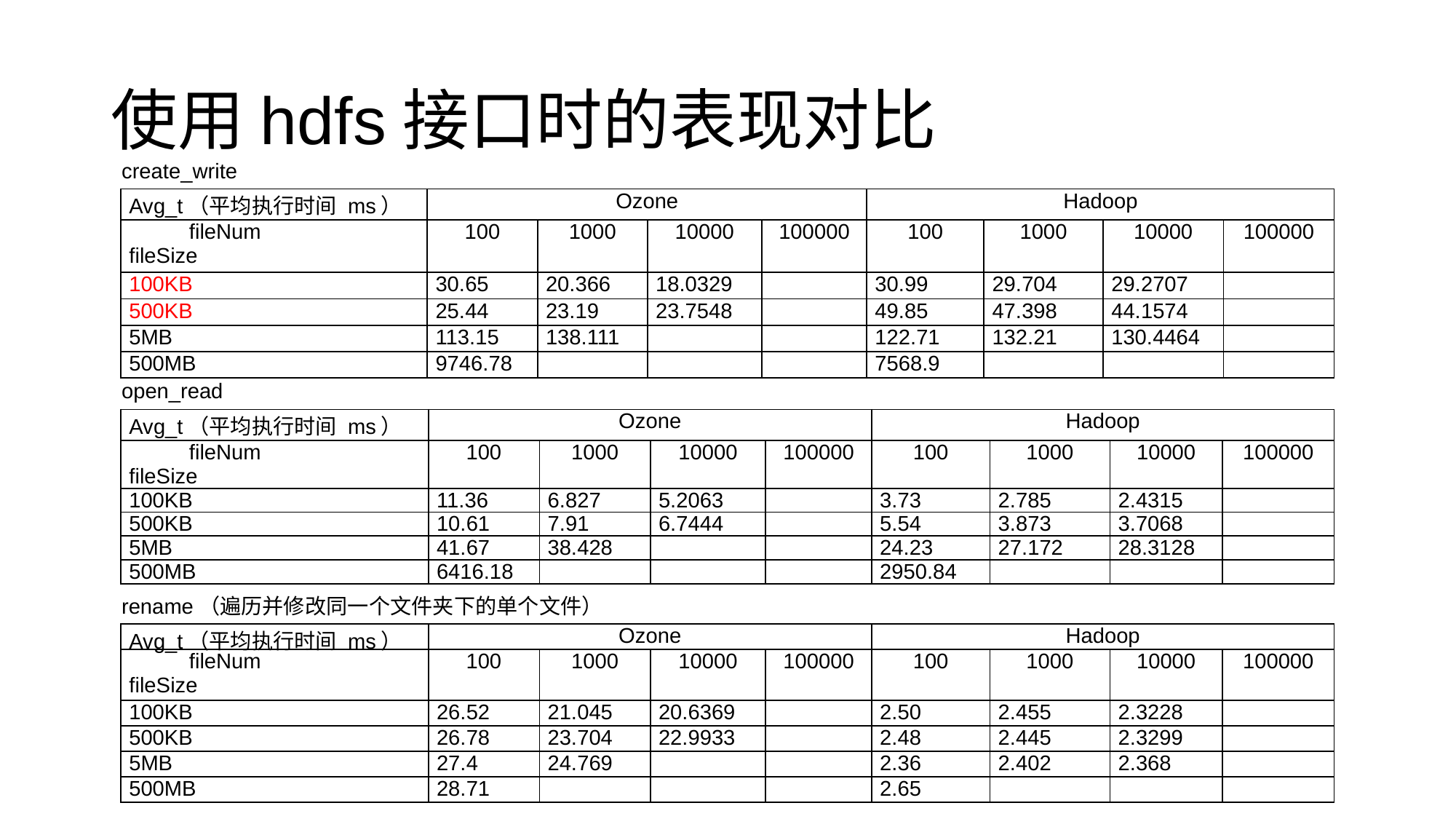

# 使用hdfs接口时的表现对比
create_write
| Avg\_t（平均执行时间 ms） | Ozone |  |  |  | Hadoop |  |  |  |
| --- | --- | --- | --- | --- | --- | --- | --- | --- |
| fileNum fileSize | 100 | 1000 | 10000 | 100000 | 100 | 1000 | 10000 | 100000 |
| 100KB | 30.65 | 20.366 | 18.0329 |  | 30.99 | 29.704 | 29.2707 |  |
| 500KB | 25.44 | 23.19 | 23.7548 |  | 49.85 | 47.398 | 44.1574 |  |
| 5MB | 113.15 | 138.111 |  |  | 122.71 | 132.21 | 130.4464 |  |
| 500MB | 9746.78 |  |  |  | 7568.9 |  |  |  |

open_read
| Avg\_t（平均执行时间 ms） | Ozone |  |  |  | Hadoop |  |  |  |
| --- | --- | --- | --- | --- | --- | --- | --- | --- |
| fileNum fileSize | 100 | 1000 | 10000 | 100000 | 100 | 1000 | 10000 | 100000 |
| 100KB | 11.36 | 6.827 | 5.2063 |  | 3.73 | 2.785 | 2.4315 |  |
| 500KB | 10.61 | 7.91 | 6.7444 |  | 5.54 | 3.873 | 3.7068 |  |
| 5MB | 41.67 | 38.428 |  |  | 24.23 | 27.172 | 28.3128 |  |
| 500MB | 6416.18 |  |  |  | 2950.84 |  |  |  |
rename（遍历并修改同一个文件夹下的单个文件）
| Avg\_t（平均执行时间 ms） | Ozone |  |  |  | Hadoop |  |  |  |
| --- | --- | --- | --- | --- | --- | --- | --- | --- |
| fileNum fileSize | 100 | 1000 | 10000 | 100000 | 100 | 1000 | 10000 | 100000 |
| 100KB | 26.52 | 21.045 | 20.6369 |  | 2.50 | 2.455 | 2.3228 |  |
| 500KB | 26.78 | 23.704 | 22.9933 |  | 2.48 | 2.445 | 2.3299 |  |
| 5MB | 27.4 | 24.769 |  |  | 2.36 | 2.402 | 2.368 |  |
| 500MB | 28.71 |  |  |  | 2.65 |  |  |  |